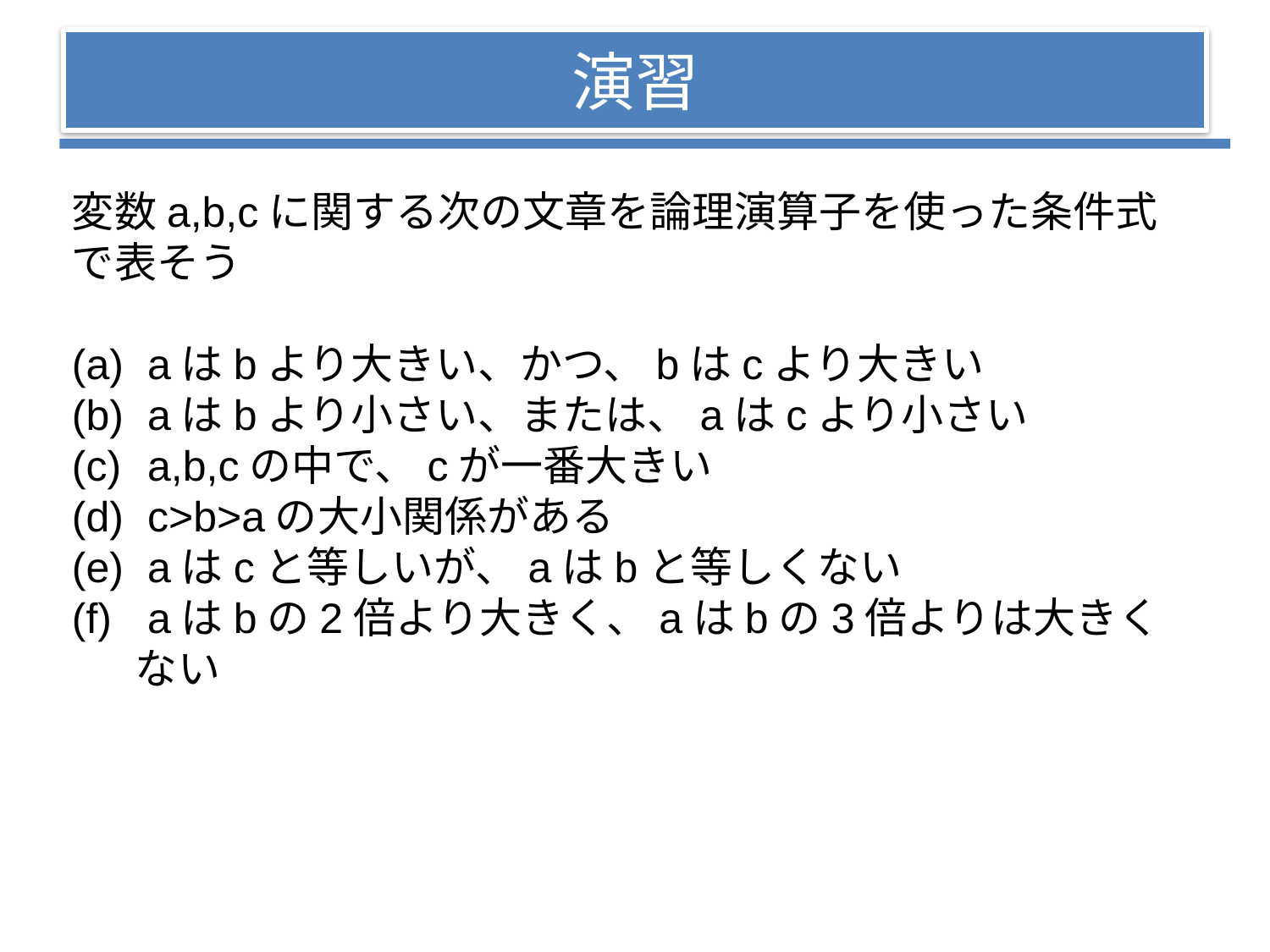

# 演習
変数a,b,cに関する次の文章を論理演算子を使った条件式で表そう

 aはbより大きい、かつ、bはcより大きい
 aはbより小さい、または、aはcより小さい
 a,b,cの中で、cが一番大きい
 c>b>aの大小関係がある
 aはcと等しいが、aはbと等しくない
 aはbの2倍より大きく、aはbの3倍よりは大きくない